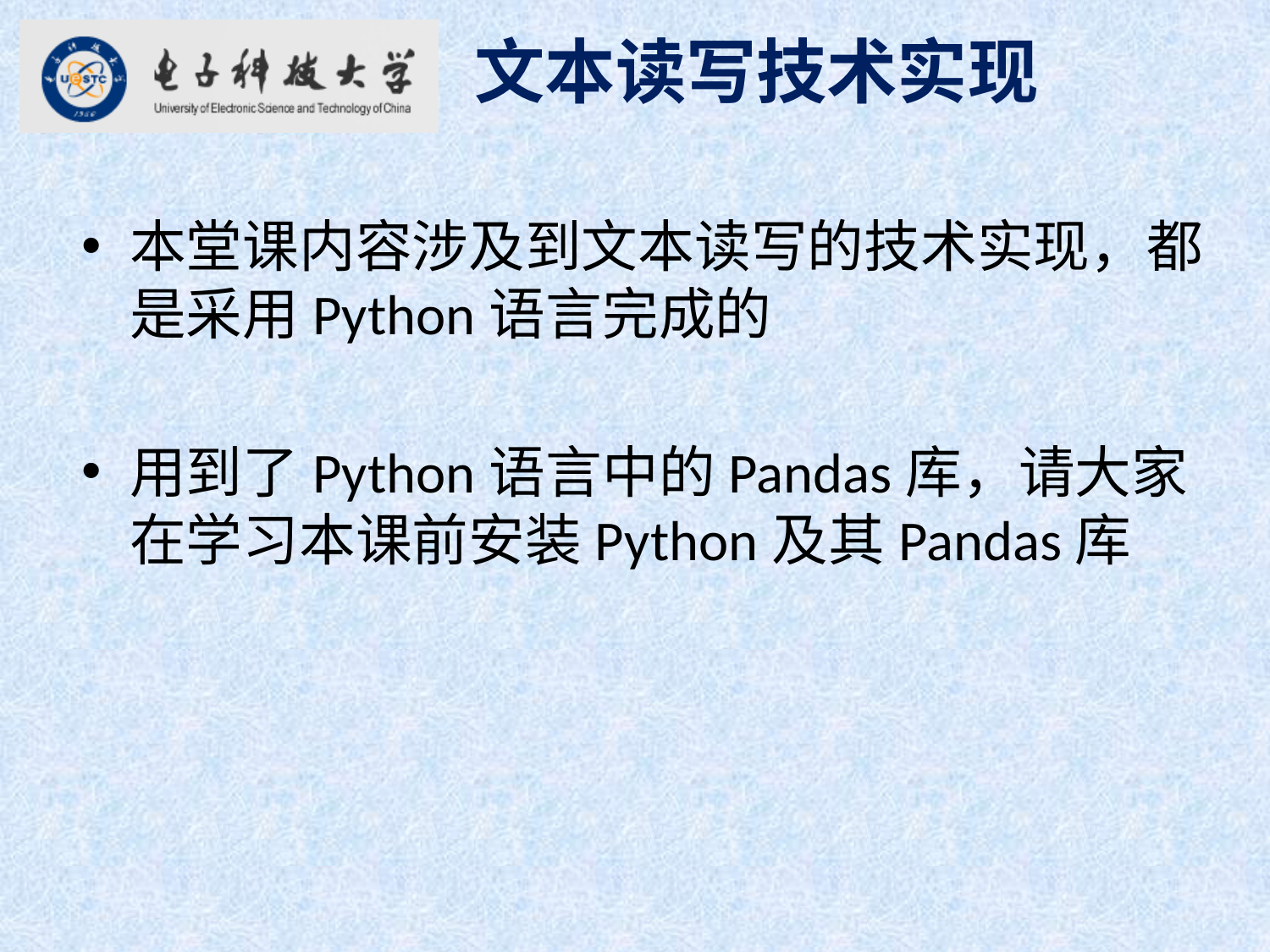

文本读写技术实现
本堂课内容涉及到文本读写的技术实现，都是采用Python语言完成的

用到了Python语言中的Pandas库，请大家在学习本课前安装Python及其Pandas库